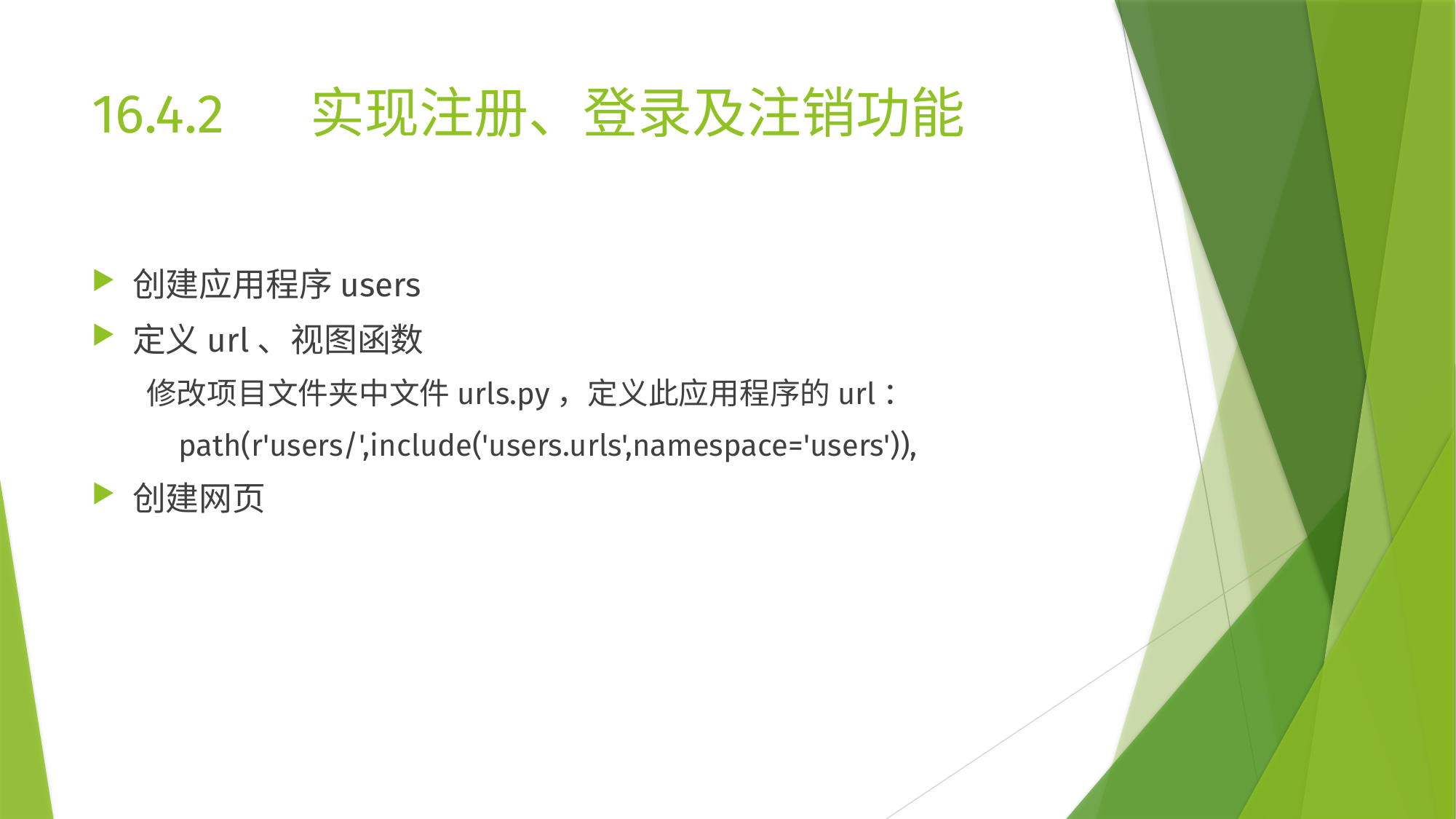

# 16.4.2	实现注册、登录及注销功能
创建应用程序users
定义url、视图函数
修改项目文件夹中文件urls.py，定义此应用程序的url：
    path(r'users/',include('users.urls',namespace='users')),
创建网页